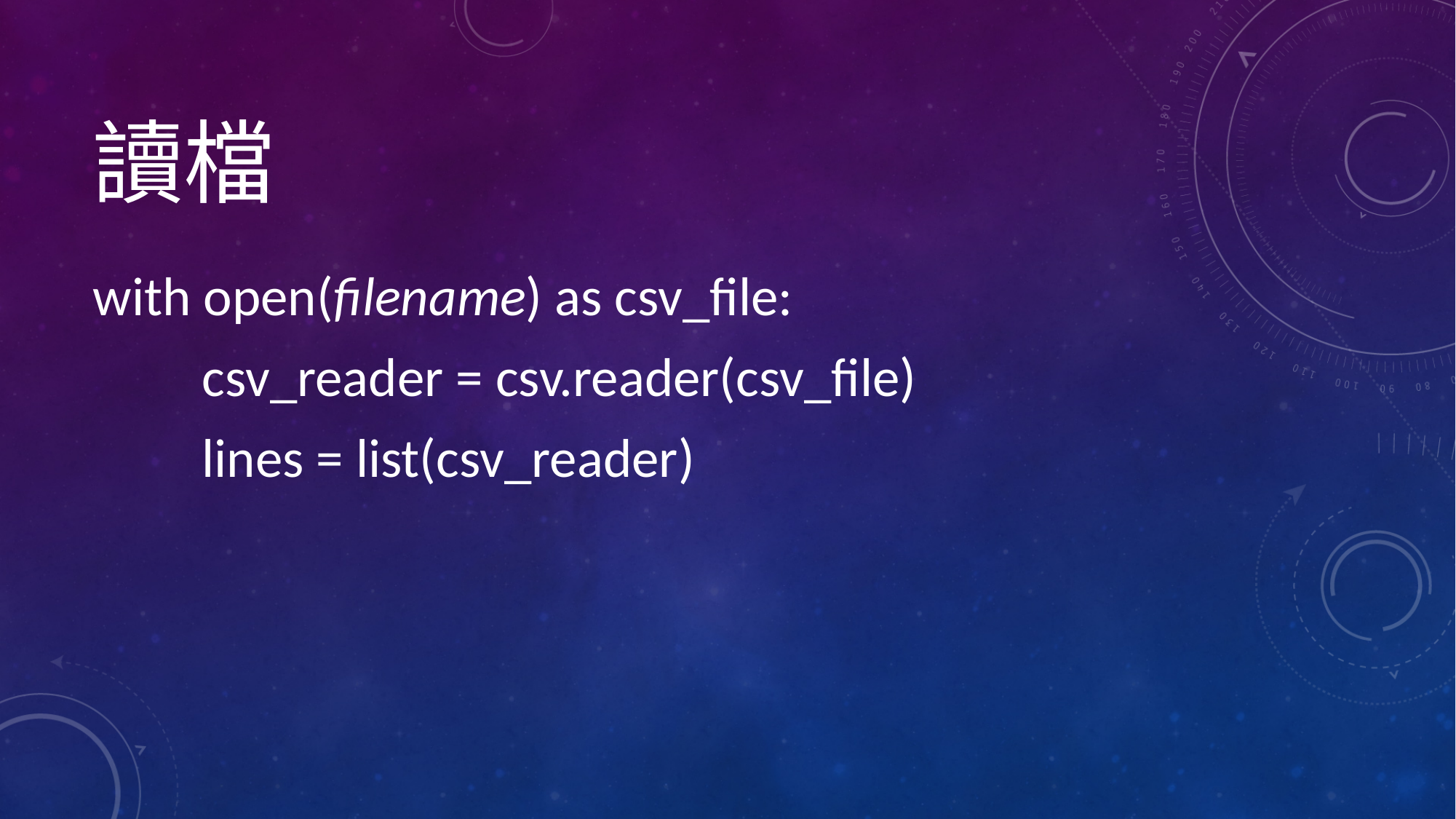

# 讀檔
with open(filename) as csv_file:
	csv_reader = csv.reader(csv_file)
	lines = list(csv_reader)